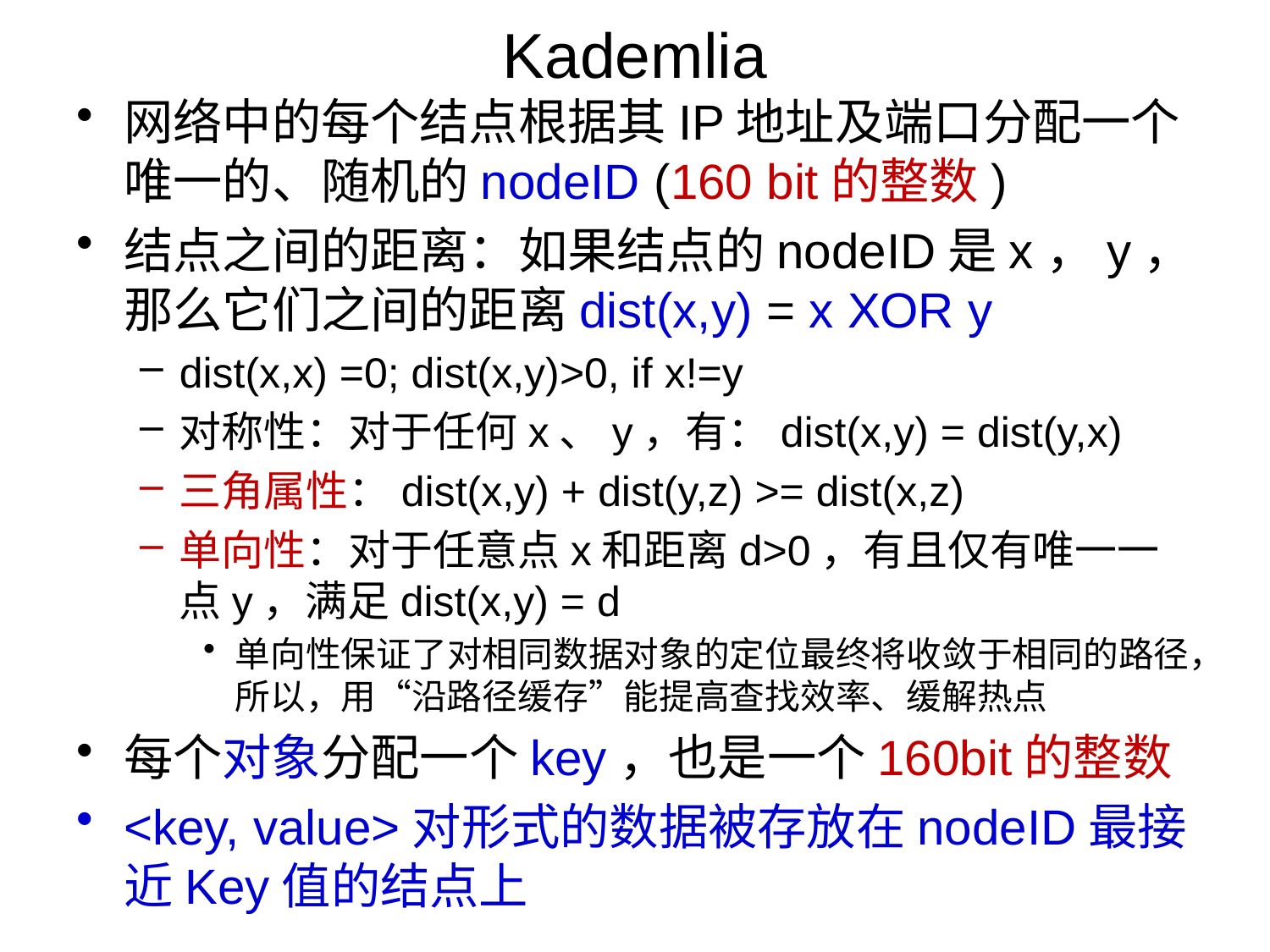

# Kademlia
网络中的每个结点根据其IP地址及端口分配一个唯一的、随机的nodeID (160 bit的整数)
结点之间的距离：如果结点的nodeID是x，y，那么它们之间的距离dist(x,y) = x XOR y
dist(x,x) =0; dist(x,y)>0, if x!=y
对称性：对于任何x、y，有：dist(x,y) = dist(y,x)
三角属性：dist(x,y) + dist(y,z) >= dist(x,z)
单向性：对于任意点x和距离d>0，有且仅有唯一一点y，满足dist(x,y) = d
单向性保证了对相同数据对象的定位最终将收敛于相同的路径，所以，用“沿路径缓存”能提高查找效率、缓解热点
每个对象分配一个key，也是一个160bit的整数
<key, value>对形式的数据被存放在nodeID最接近Key值的结点上